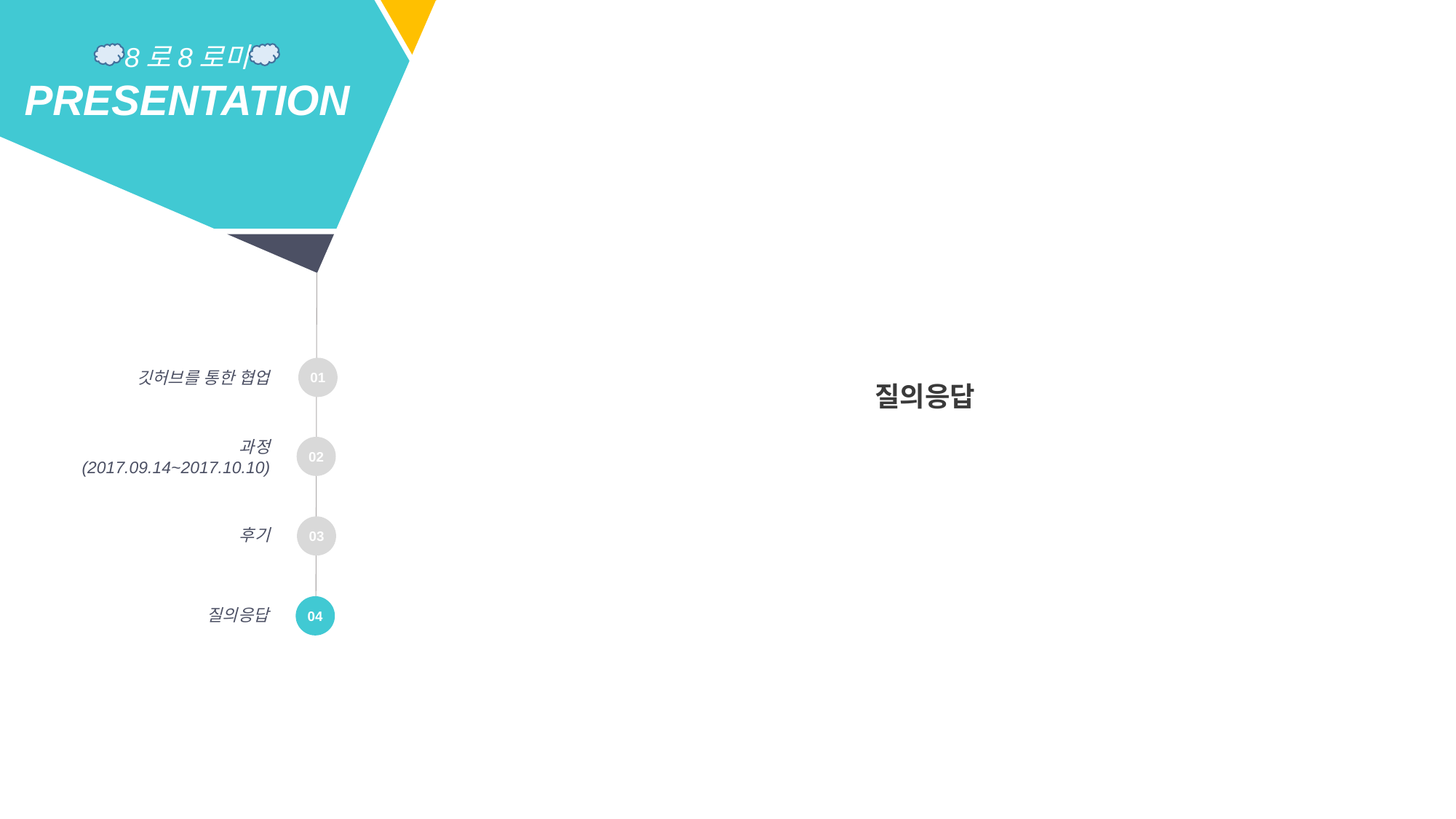

8로8로미 PRESENTATION

 깃허브를 통한 협업
질의응답
01
과정
(2017.09.14~2017.10.10)
02
03
후기
04
질의응답